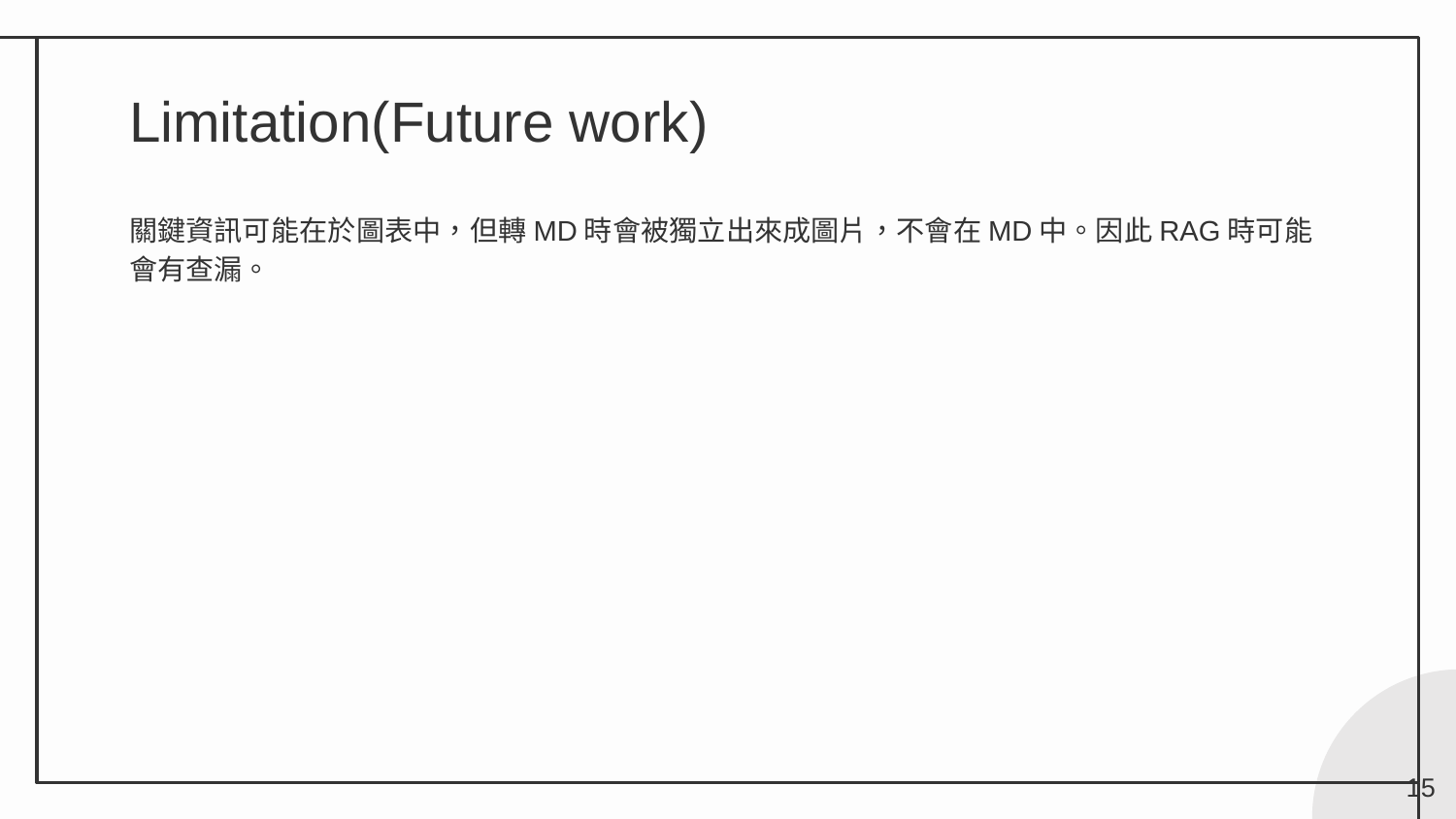

# Limitation(Future work)
關鍵資訊可能在於圖表中，但轉MD時會被獨立出來成圖片，不會在MD中。因此RAG時可能會有查漏。
15